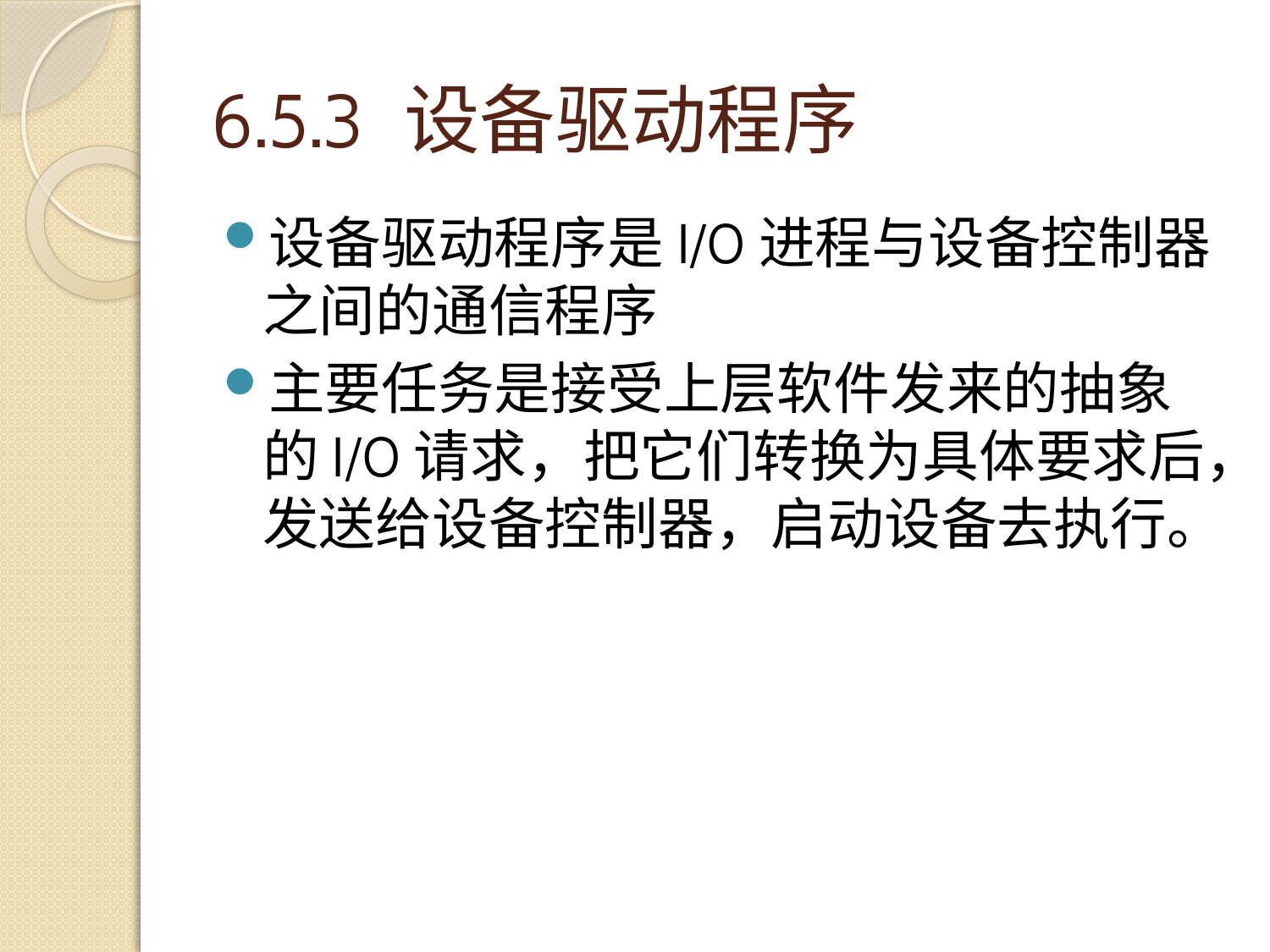

# 6.5.3 设备驱动程序
设备驱动程序是I/O进程与设备控制器之间的通信程序
主要任务是接受上层软件发来的抽象的I/O请求，把它们转换为具体要求后，发送给设备控制器，启动设备去执行。